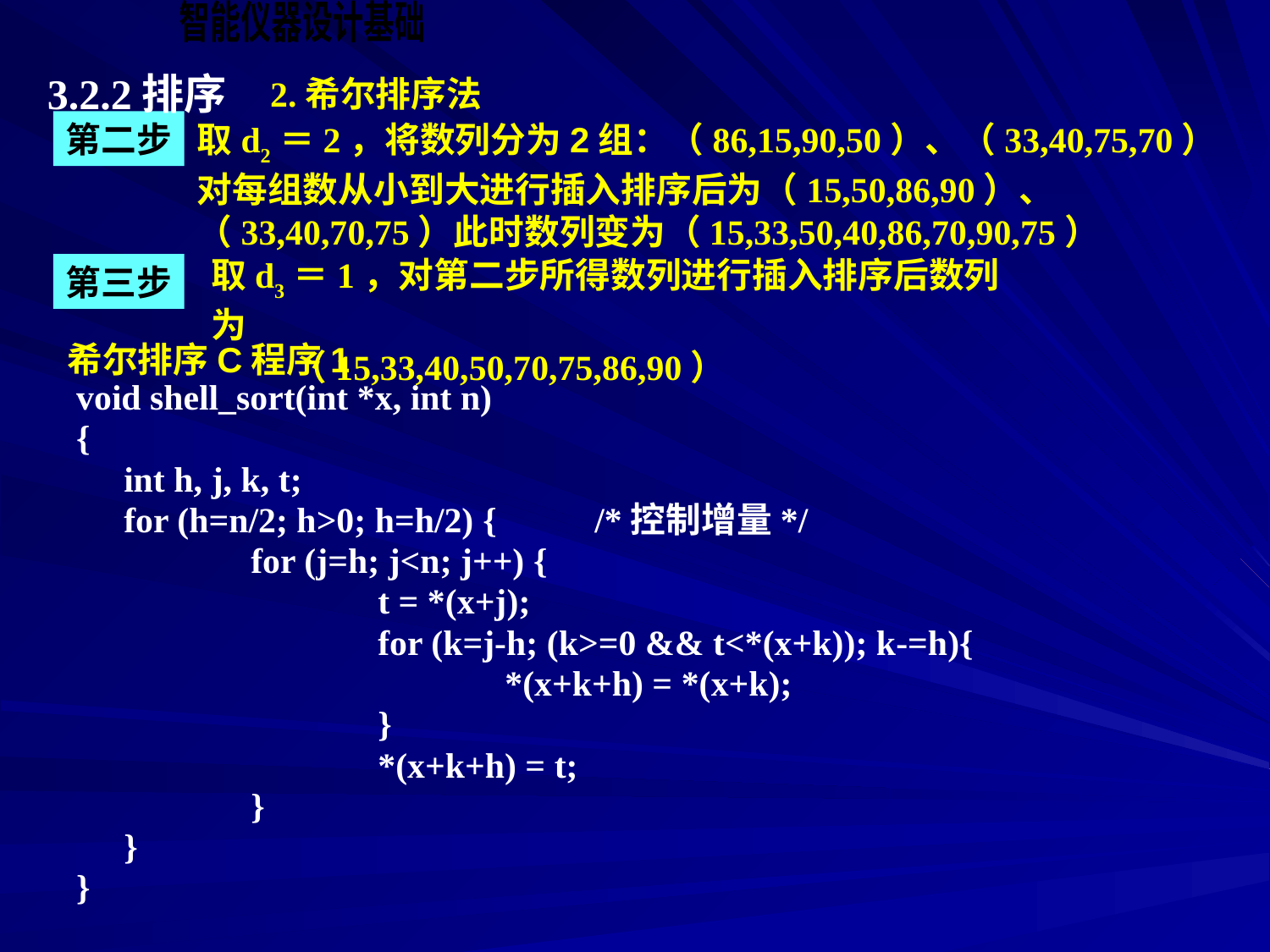

3.2.2排序
2.希尔排序法
第二步
取d2＝2，将数列分为2组：（86,15,90,50）、（33,40,75,70）
对每组数从小到大进行插入排序后为（15,50,86,90）、（33,40,70,75）此时数列变为（15,33,50,40,86,70,90,75）
取d3＝1，对第二步所得数列进行插入排序后数列为
         （15,33,40,50,70,75,86,90）
第三步
希尔排序C程序1
void shell_sort(int *x, int n)
{
	int h, j, k, t;
	for (h=n/2; h>0; h=h/2) {           /*控制增量*/
		for (j=h; j<n; j++) {
		 	t = *(x+j);
			for (k=j-h; (k>=0 && t<*(x+k)); k-=h){
				*(x+k+h) = *(x+k);
			}
			*(x+k+h) = t;
		}
	}
}